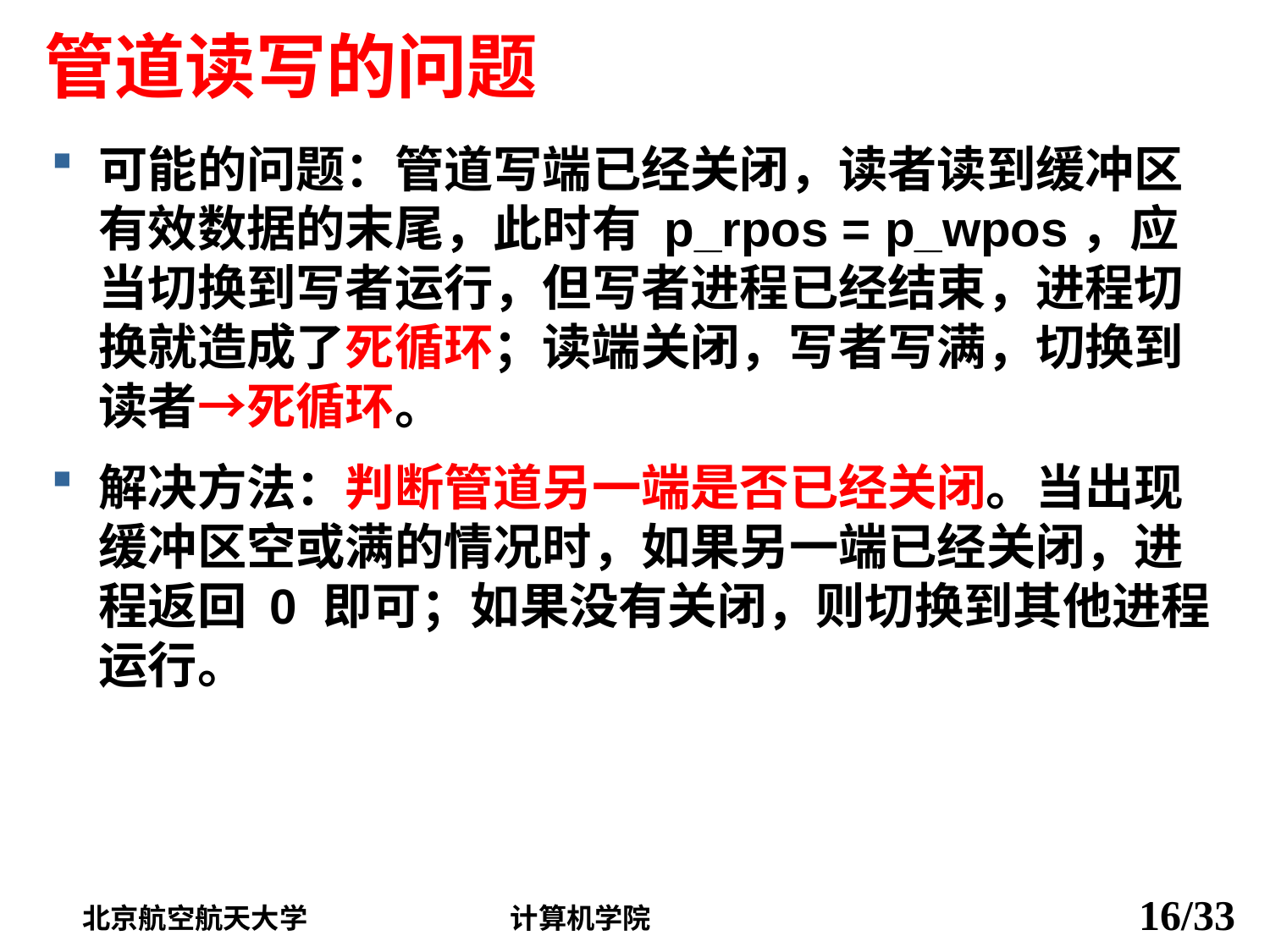

# 管道读写的问题
可能的问题：管道写端已经关闭，读者读到缓冲区有效数据的末尾，此时有 p_rpos = p_wpos，应当切换到写者运行，但写者进程已经结束，进程切换就造成了死循环；读端关闭，写者写满，切换到读者→死循环。
解决方法：判断管道另一端是否已经关闭。当出现缓冲区空或满的情况时，如果另一端已经关闭，进程返回 0 即可；如果没有关闭，则切换到其他进程运行。